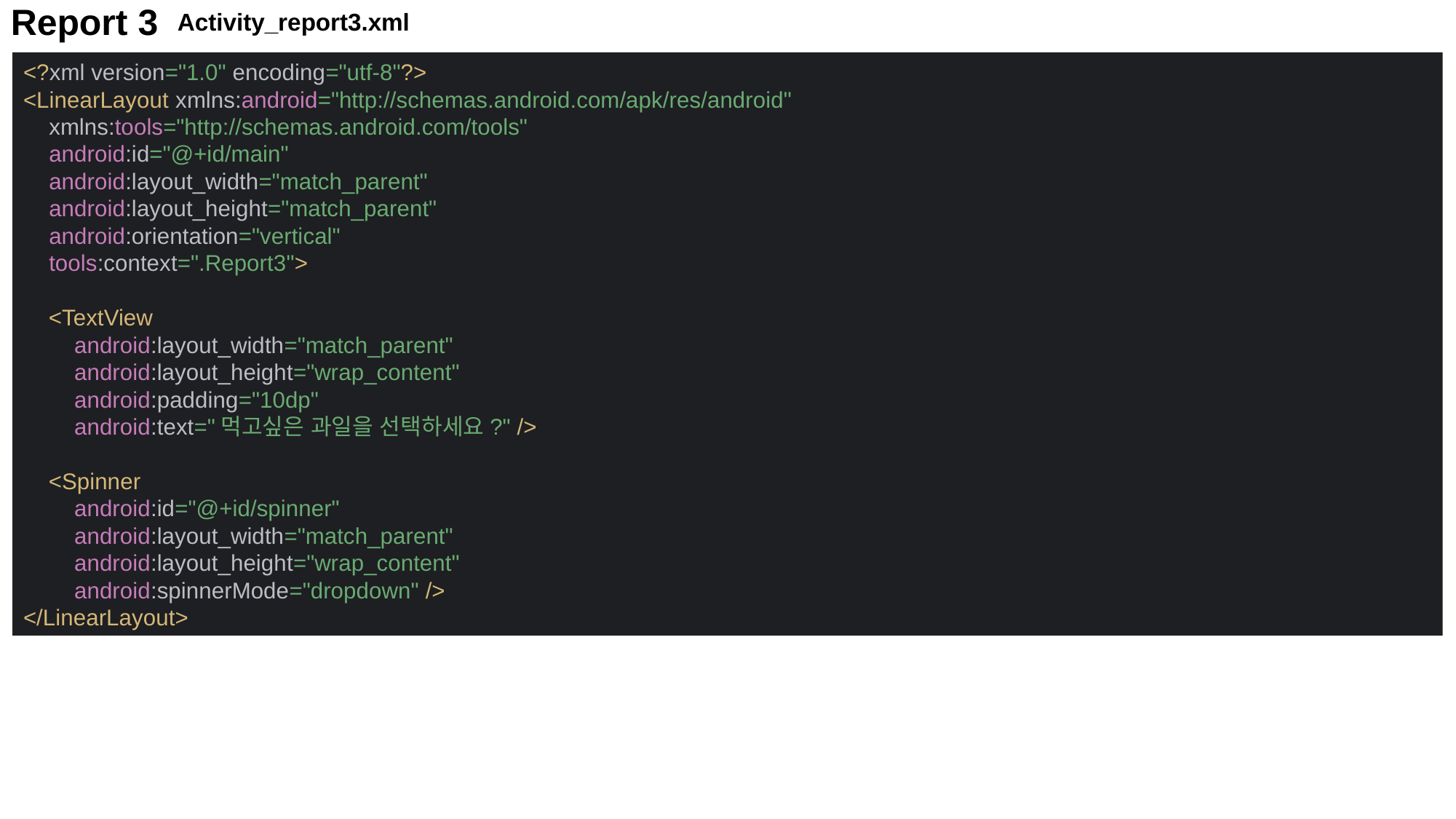

Report 3
Activity_report3.xml
<?xml version="1.0" encoding="utf-8"?>
<LinearLayout xmlns:android="http://schemas.android.com/apk/res/android"
    xmlns:tools="http://schemas.android.com/tools"
    android:id="@+id/main"
    android:layout_width="match_parent"
    android:layout_height="match_parent"
    android:orientation="vertical"
    tools:context=".Report3">
    <TextView
        android:layout_width="match_parent"
        android:layout_height="wrap_content"
        android:padding="10dp"
        android:text="먹고싶은 과일을 선택하세요?" />
    <Spinner
        android:id="@+id/spinner"
        android:layout_width="match_parent"
        android:layout_height="wrap_content"
        android:spinnerMode="dropdown" />
</LinearLayout>